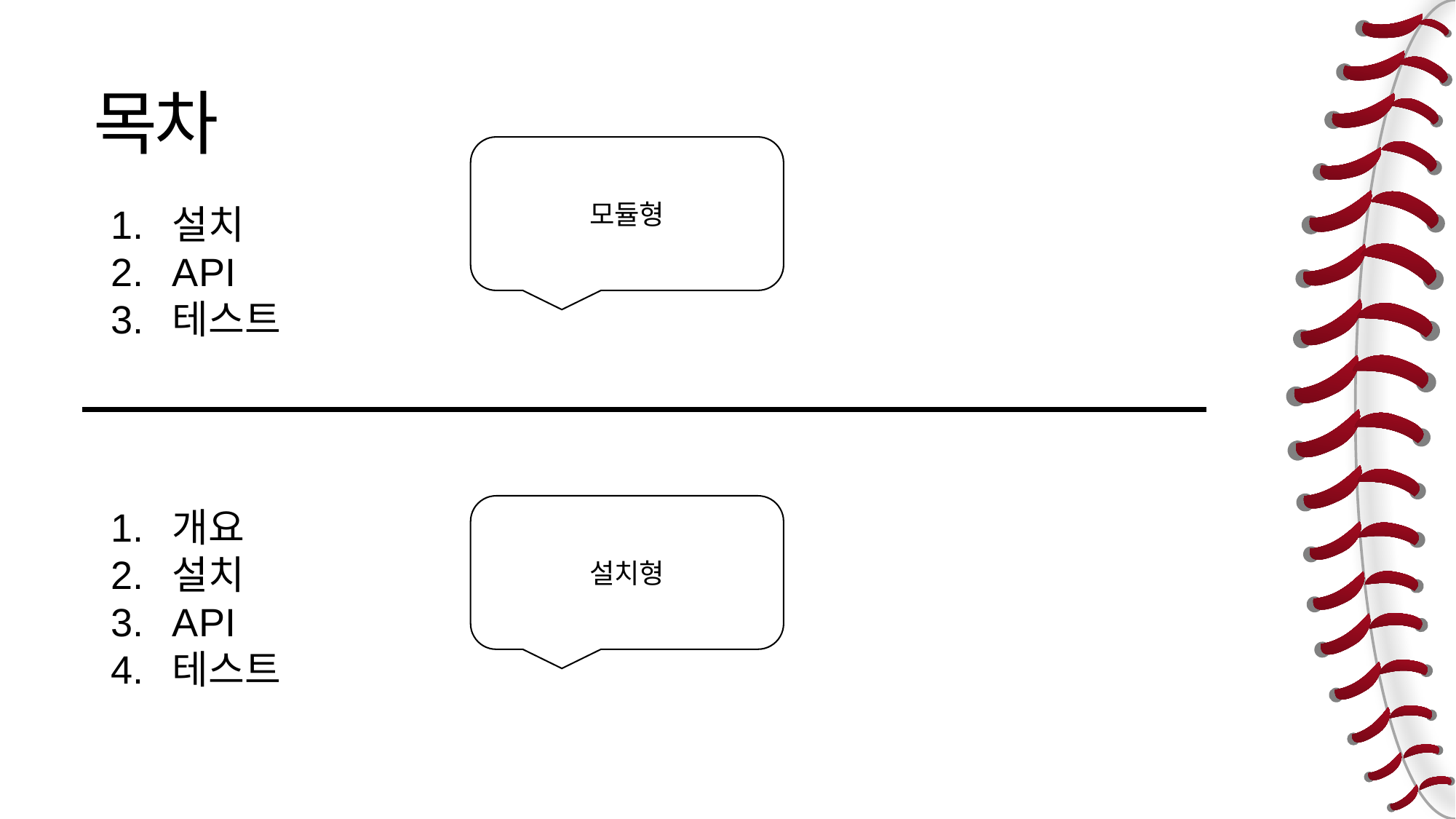

목차
모듈형
설치
API
테스트
설치형
개요
설치
API
테스트